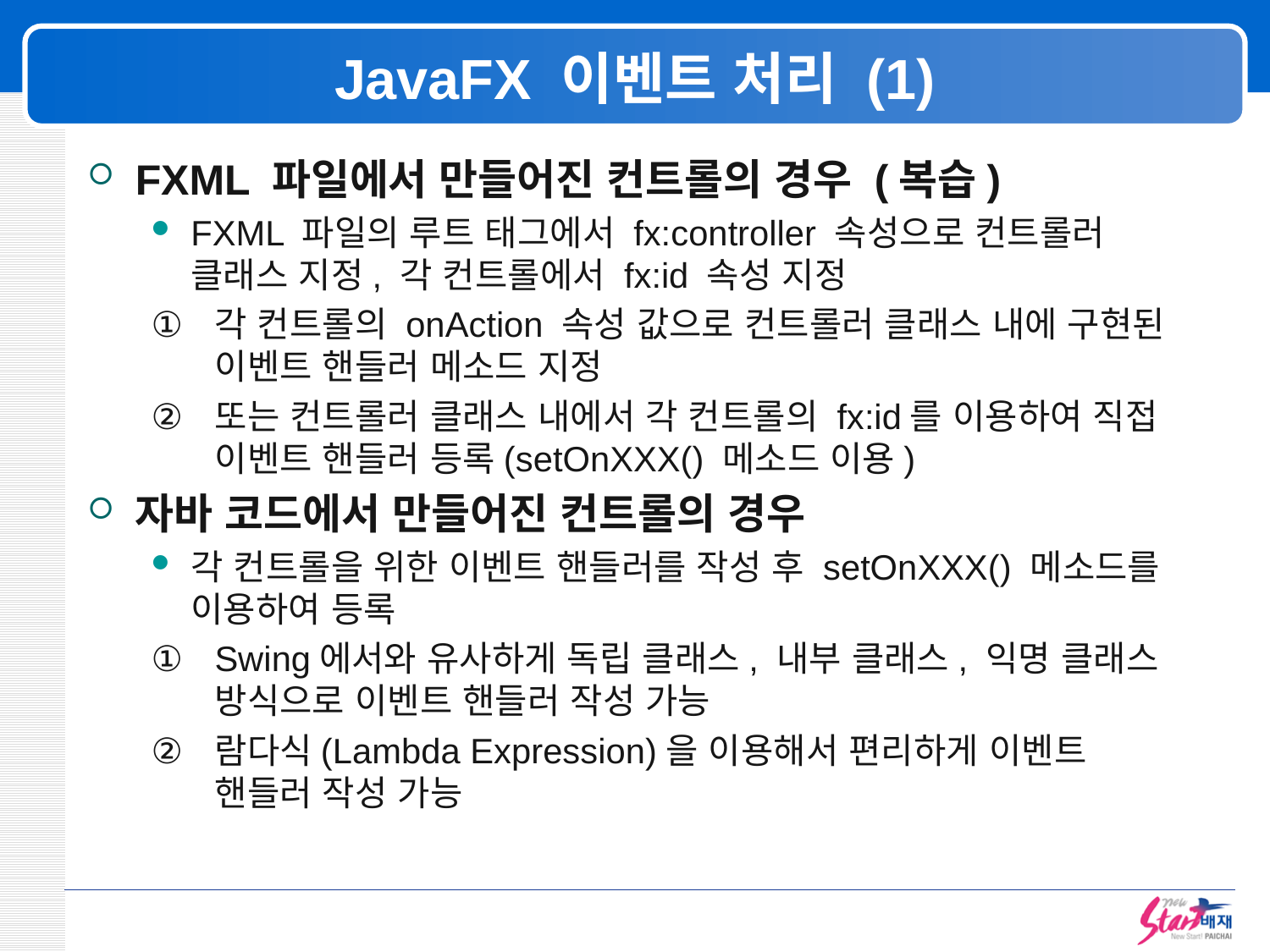

# JavaFX 이벤트 처리 (1)
FXML 파일에서 만들어진 컨트롤의 경우 (복습)
FXML 파일의 루트 태그에서 fx:controller 속성으로 컨트롤러 클래스 지정, 각 컨트롤에서 fx:id 속성 지정
각 컨트롤의 onAction 속성 값으로 컨트롤러 클래스 내에 구현된 이벤트 핸들러 메소드 지정
또는 컨트롤러 클래스 내에서 각 컨트롤의 fx:id를 이용하여 직접 이벤트 핸들러 등록(setOnXXX() 메소드 이용)
자바 코드에서 만들어진 컨트롤의 경우
각 컨트롤을 위한 이벤트 핸들러를 작성 후 setOnXXX() 메소드를 이용하여 등록
Swing에서와 유사하게 독립 클래스, 내부 클래스, 익명 클래스 방식으로 이벤트 핸들러 작성 가능
람다식(Lambda Expression)을 이용해서 편리하게 이벤트 핸들러 작성 가능